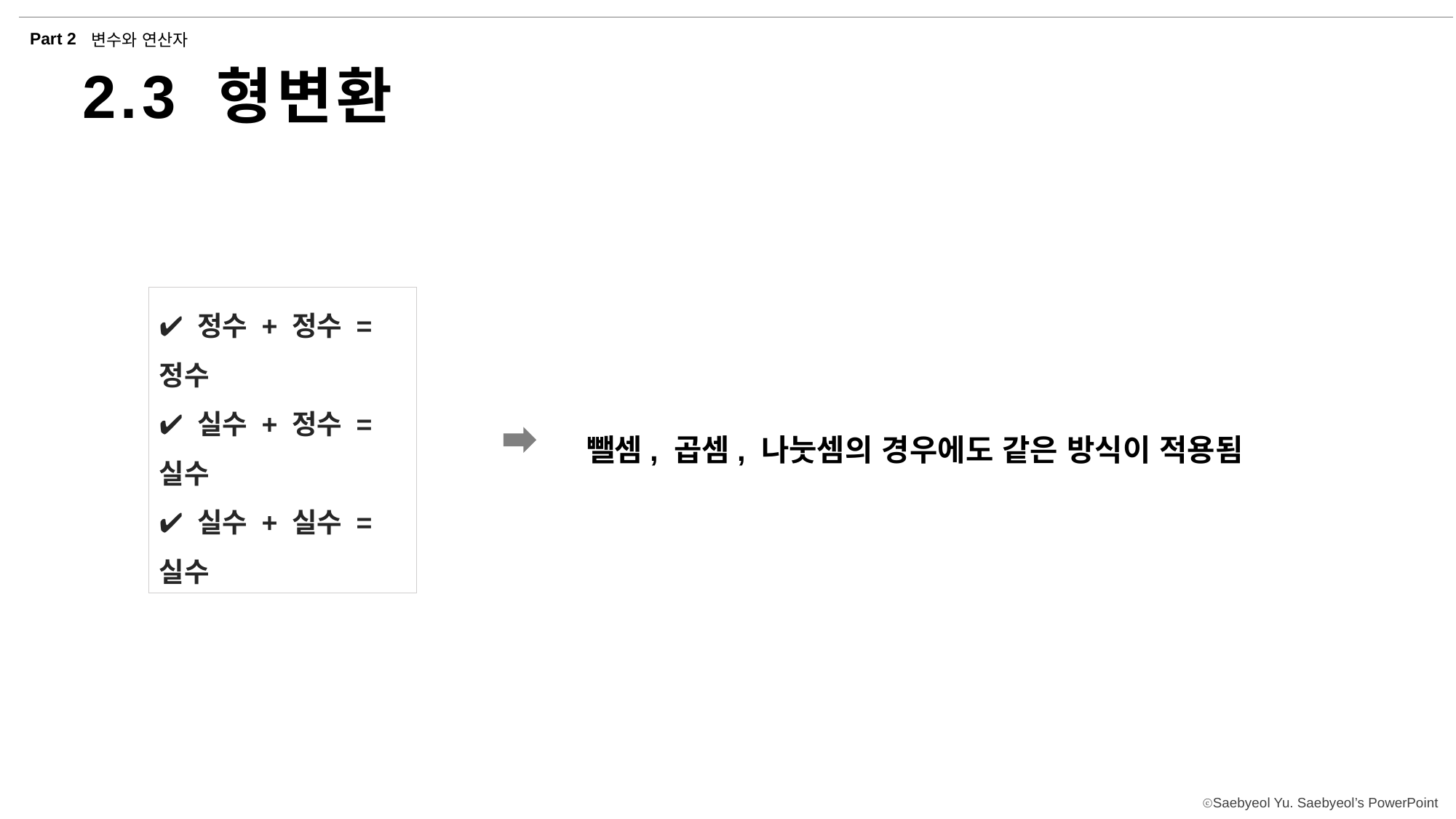

Part 2
변수와 연산자
2.3 형변환
✔ 정수 + 정수 = 정수
✔ 실수 + 정수 = 실수
✔ 실수 + 실수 = 실수
뺄셈, 곱셈, 나눗셈의 경우에도 같은 방식이 적용됨